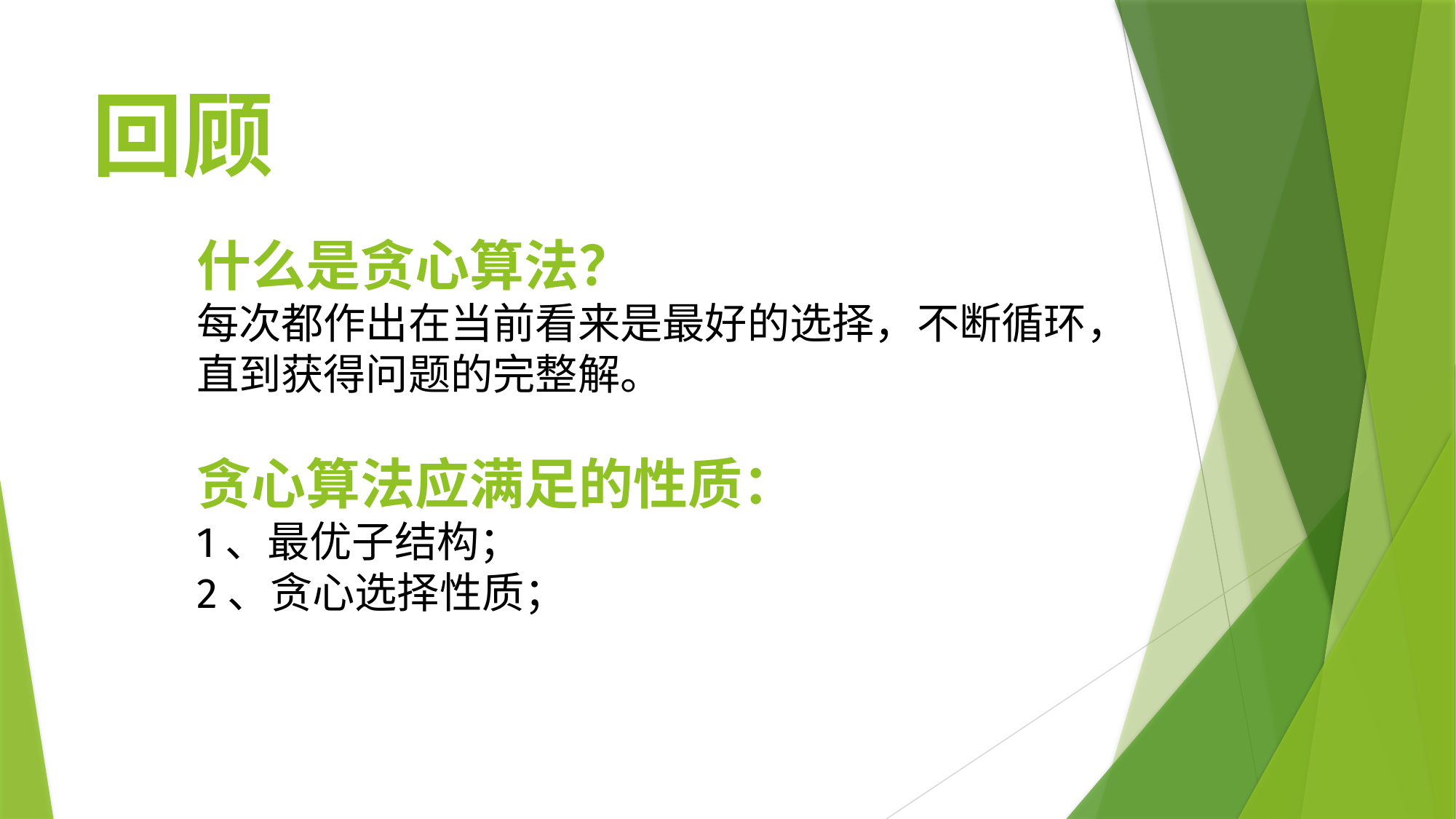

# 回顾
什么是贪心算法？
每次都作出在当前看来是最好的选择，不断循环，直到获得问题的完整解。

贪心算法应满足的性质：
1、最优子结构；
2、贪心选择性质；